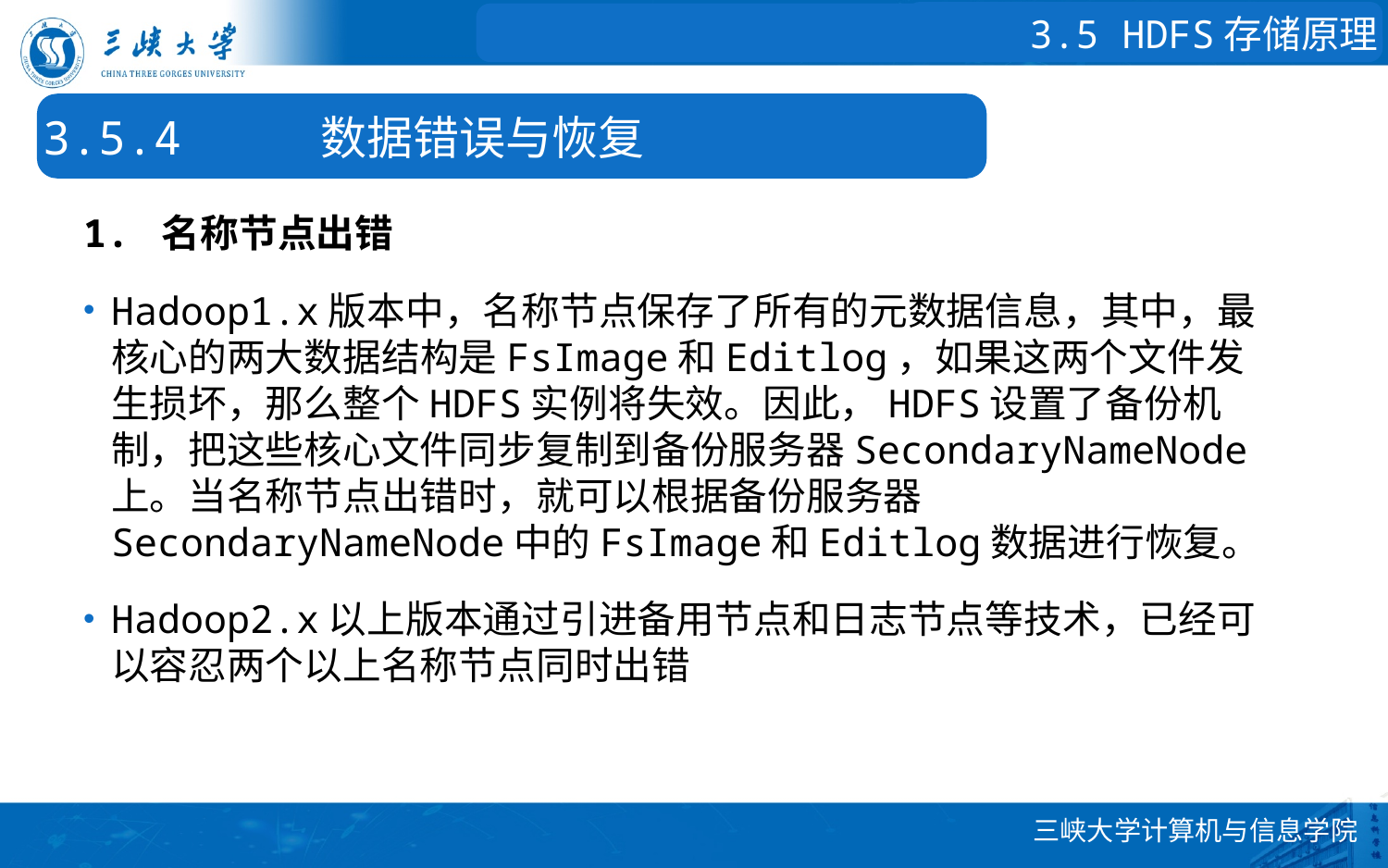

3.5 HDFS存储原理
3.5.4	数据错误与恢复

1. 名称节点出错
Hadoop1.x版本中，名称节点保存了所有的元数据信息，其中，最核心的两大数据结构是FsImage和Editlog，如果这两个文件发生损坏，那么整个HDFS实例将失效。因此，HDFS设置了备份机制，把这些核心文件同步复制到备份服务器SecondaryNameNode上。当名称节点出错时，就可以根据备份服务器SecondaryNameNode中的FsImage和Editlog数据进行恢复。
Hadoop2.x以上版本通过引进备用节点和日志节点等技术，已经可以容忍两个以上名称节点同时出错